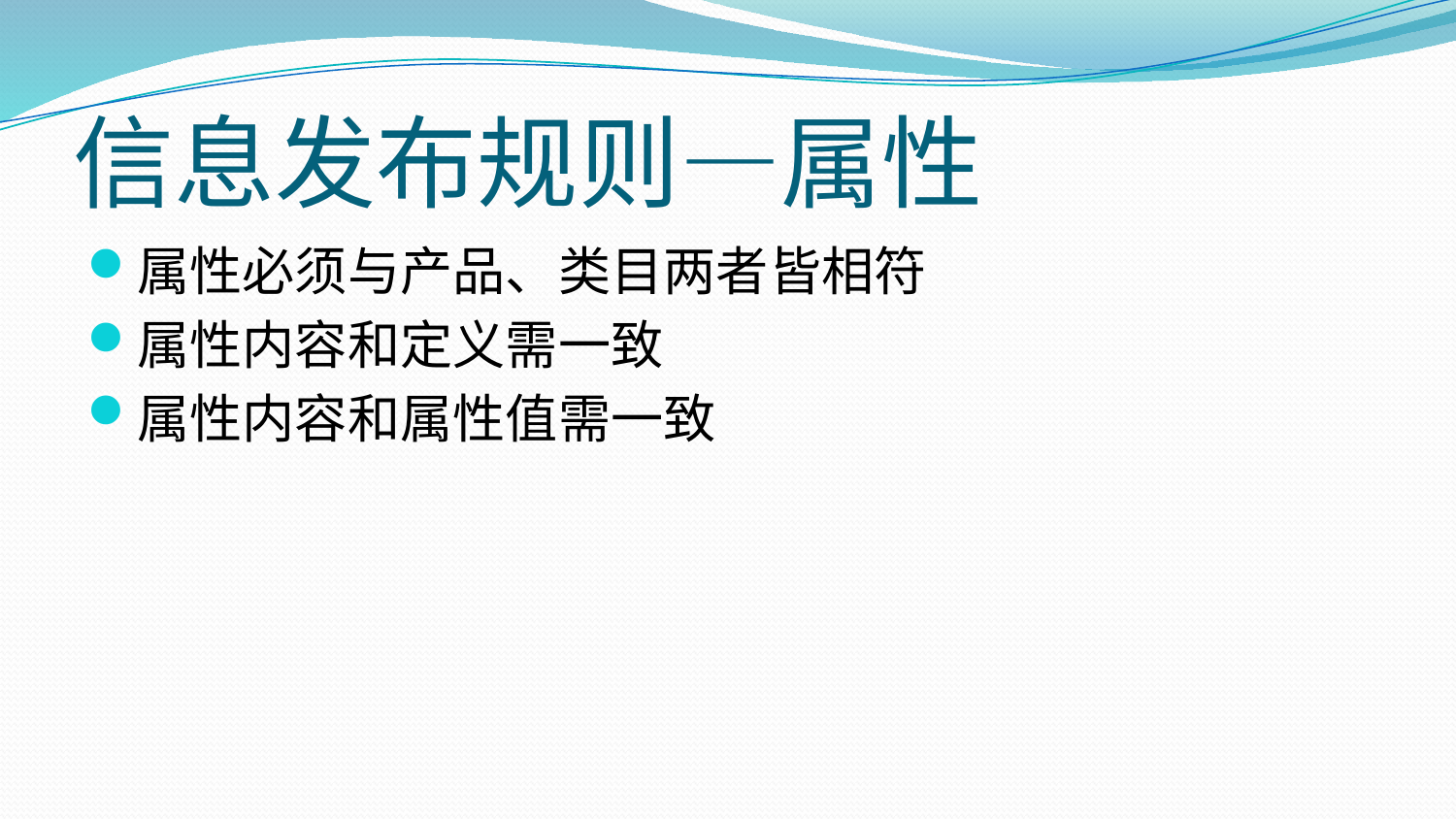

# 信息发布规则—属性
属性必须与产品、类目两者皆相符
属性内容和定义需一致
属性内容和属性值需一致